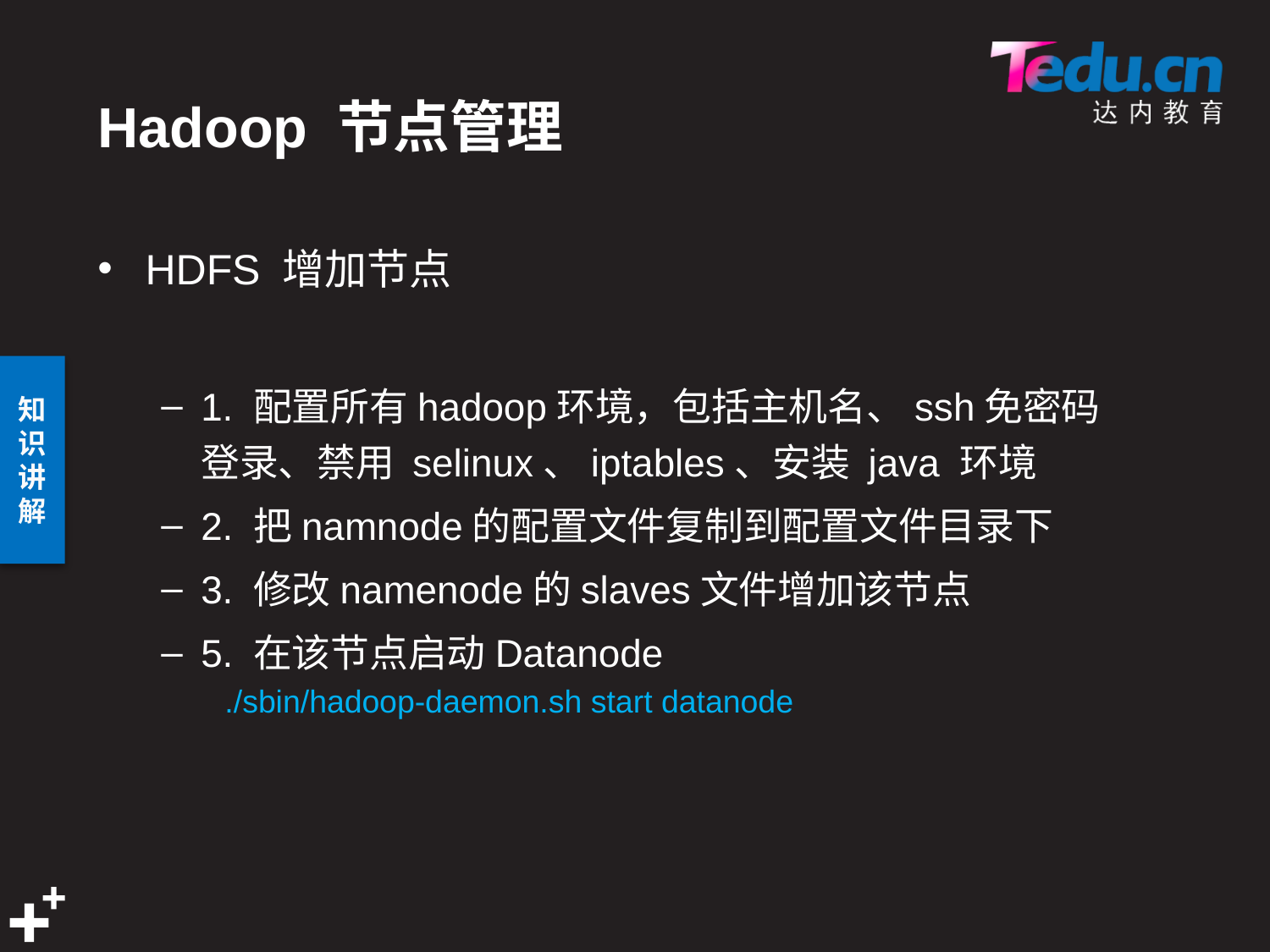

# Hadoop 节点管理
HDFS 增加节点

1. 配置所有hadoop环境，包括主机名、ssh免密码登录、禁用 selinux、iptables、安装 java 环境
2. 把namnode的配置文件复制到配置文件目录下
3. 修改namenode的slaves文件增加该节点
5. 在该节点启动Datanode
./sbin/hadoop-daemon.sh start datanode